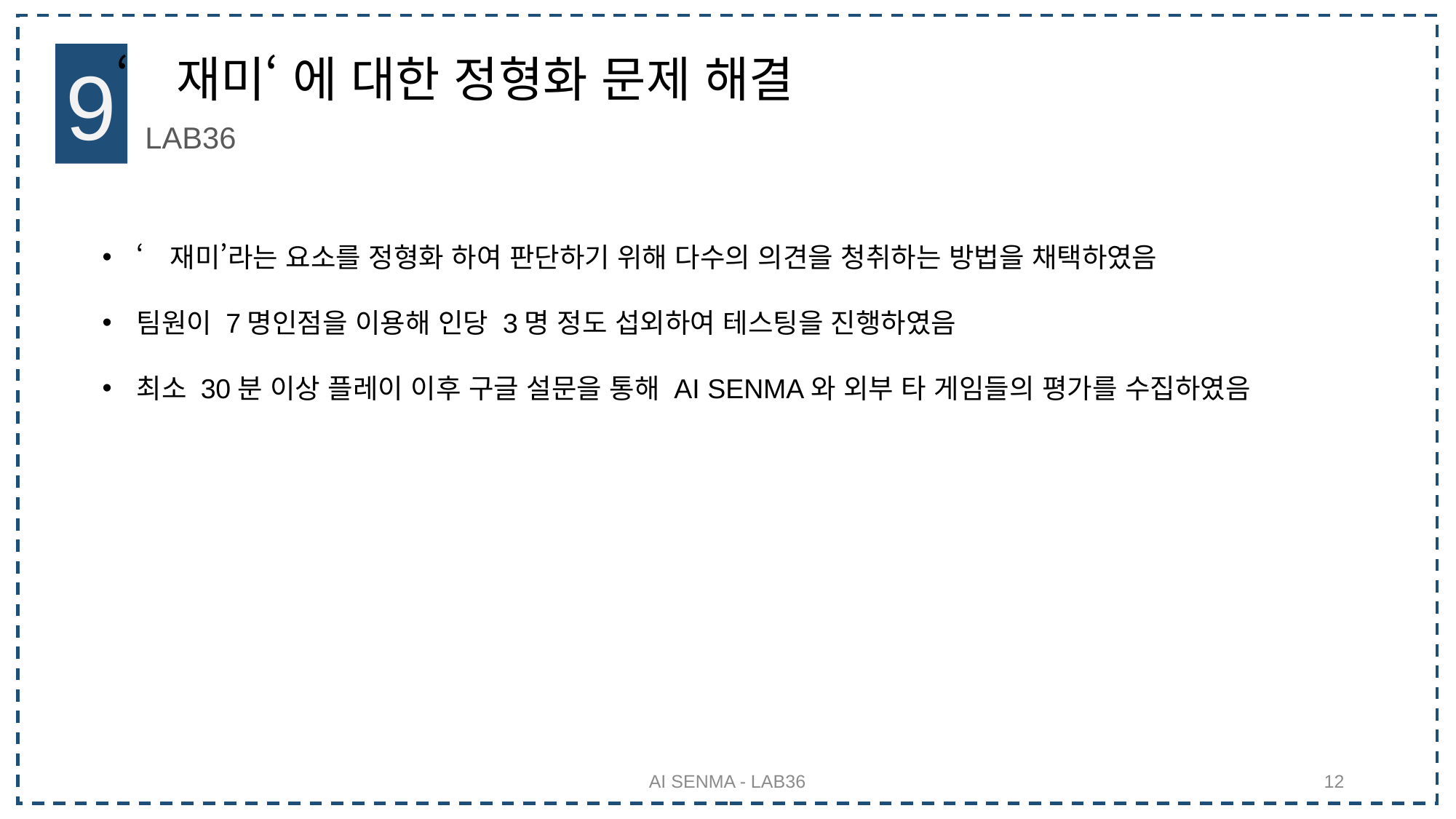

9
‘재미‘ 에 대한 정형화 문제 해결
LAB36
‘재미’라는 요소를 정형화 하여 판단하기 위해 다수의 의견을 청취하는 방법을 채택하였음

팀원이 7명인점을 이용해 인당 3명 정도 섭외하여 테스팅을 진행하였음

최소 30분 이상 플레이 이후 구글 설문을 통해 AI SENMA와 외부 타 게임들의 평가를 수집하였음

AI SENMA - LAB36
12